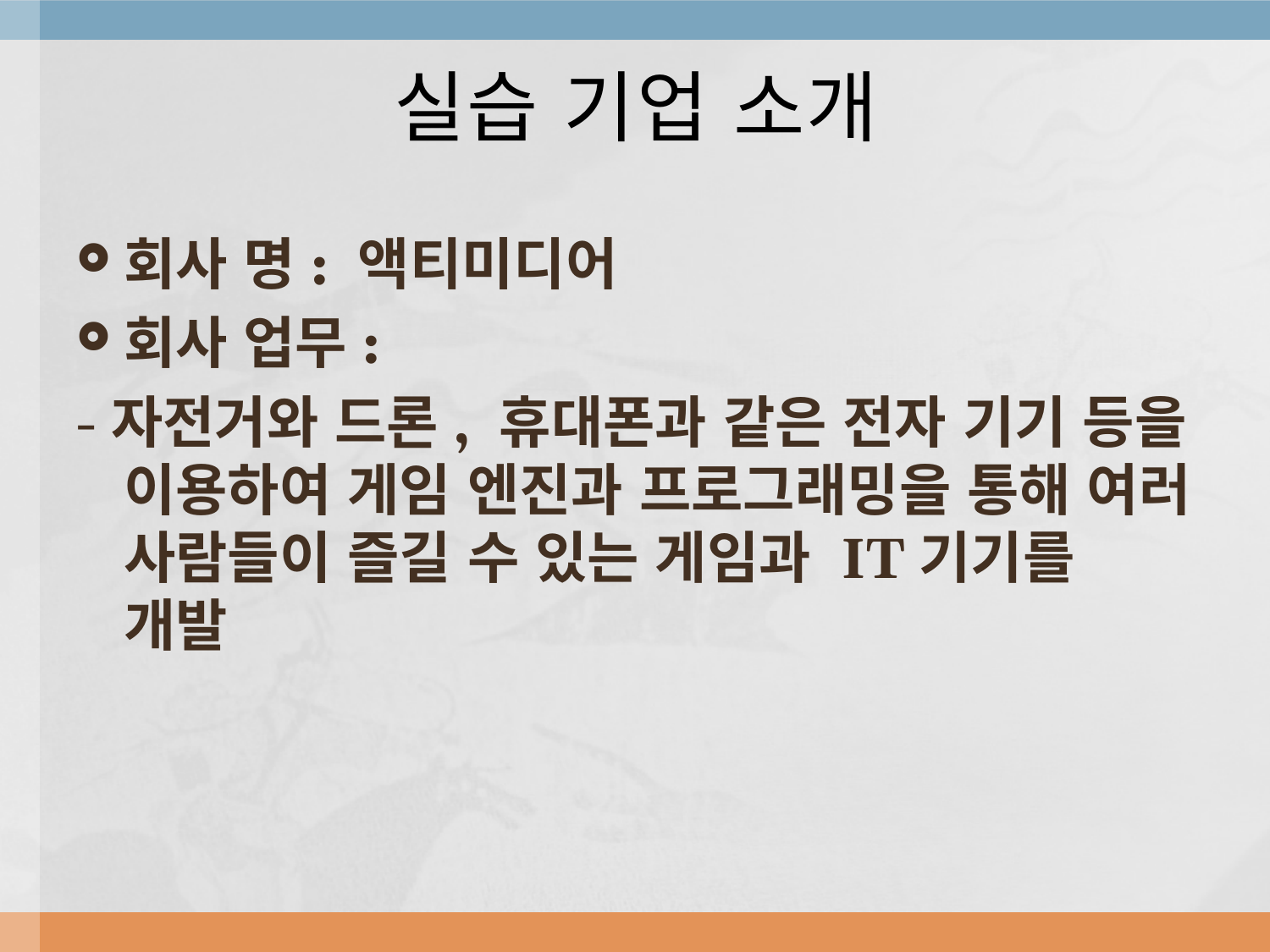

# 실습 기업 소개
회사 명: 액티미디어
회사 업무:
-자전거와 드론, 휴대폰과 같은 전자 기기 등을 이용하여 게임 엔진과 프로그래밍을 통해 여러 사람들이 즐길 수 있는 게임과 IT기기를 개발